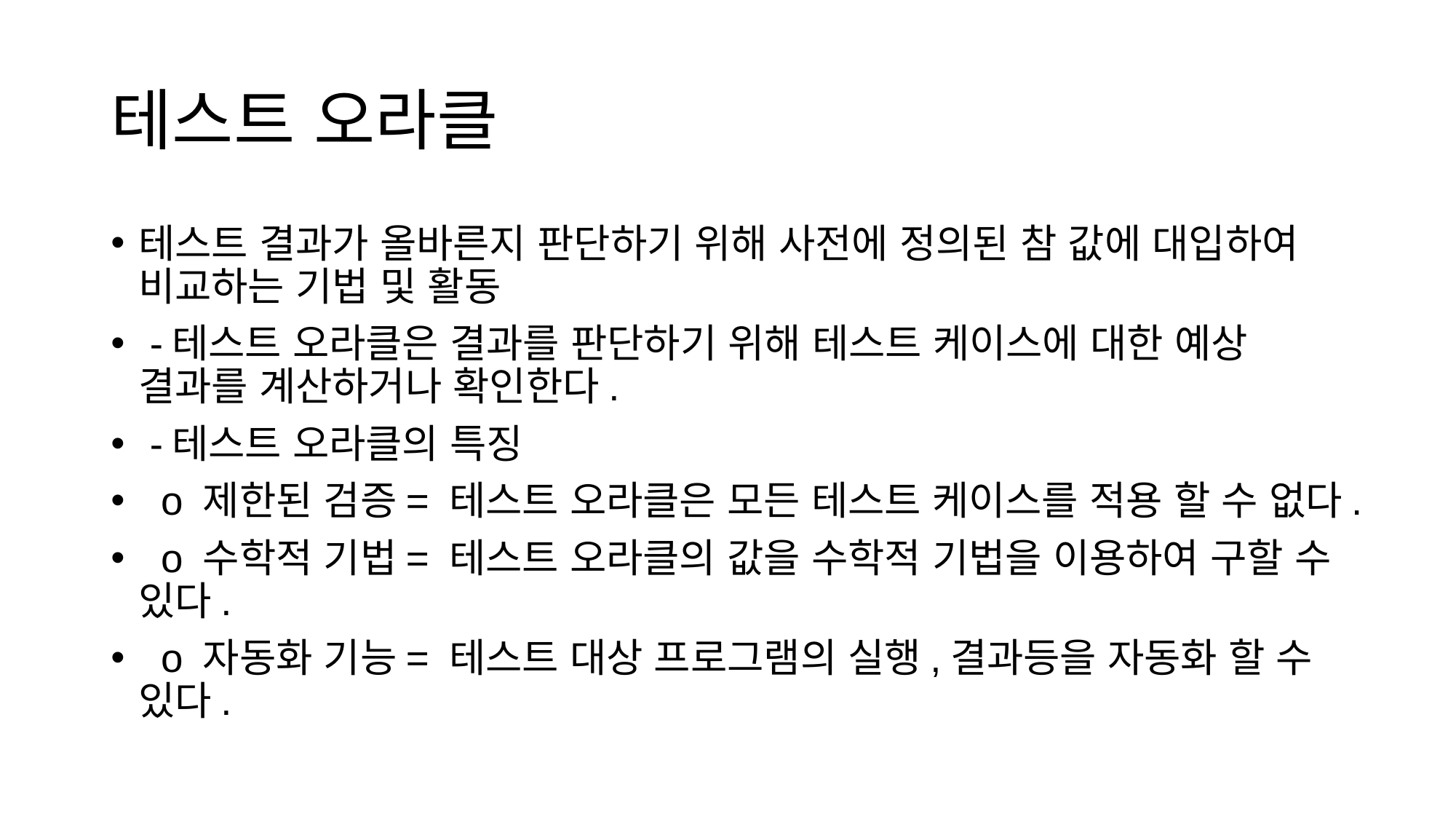

# 테스트 오라클
테스트 결과가 올바른지 판단하기 위해 사전에 정의된 참 값에 대입하여 비교하는 기법 및 활동
 -테스트 오라클은 결과를 판단하기 위해 테스트 케이스에 대한 예상 결과를 계산하거나 확인한다.
 -테스트 오라클의 특징
  o 제한된 검증= 테스트 오라클은 모든 테스트 케이스를 적용 할 수 없다.
  o 수학적 기법= 테스트 오라클의 값을 수학적 기법을 이용하여 구할 수 있다.
  o 자동화 기능= 테스트 대상 프로그램의 실행,결과등을 자동화 할 수 있다.